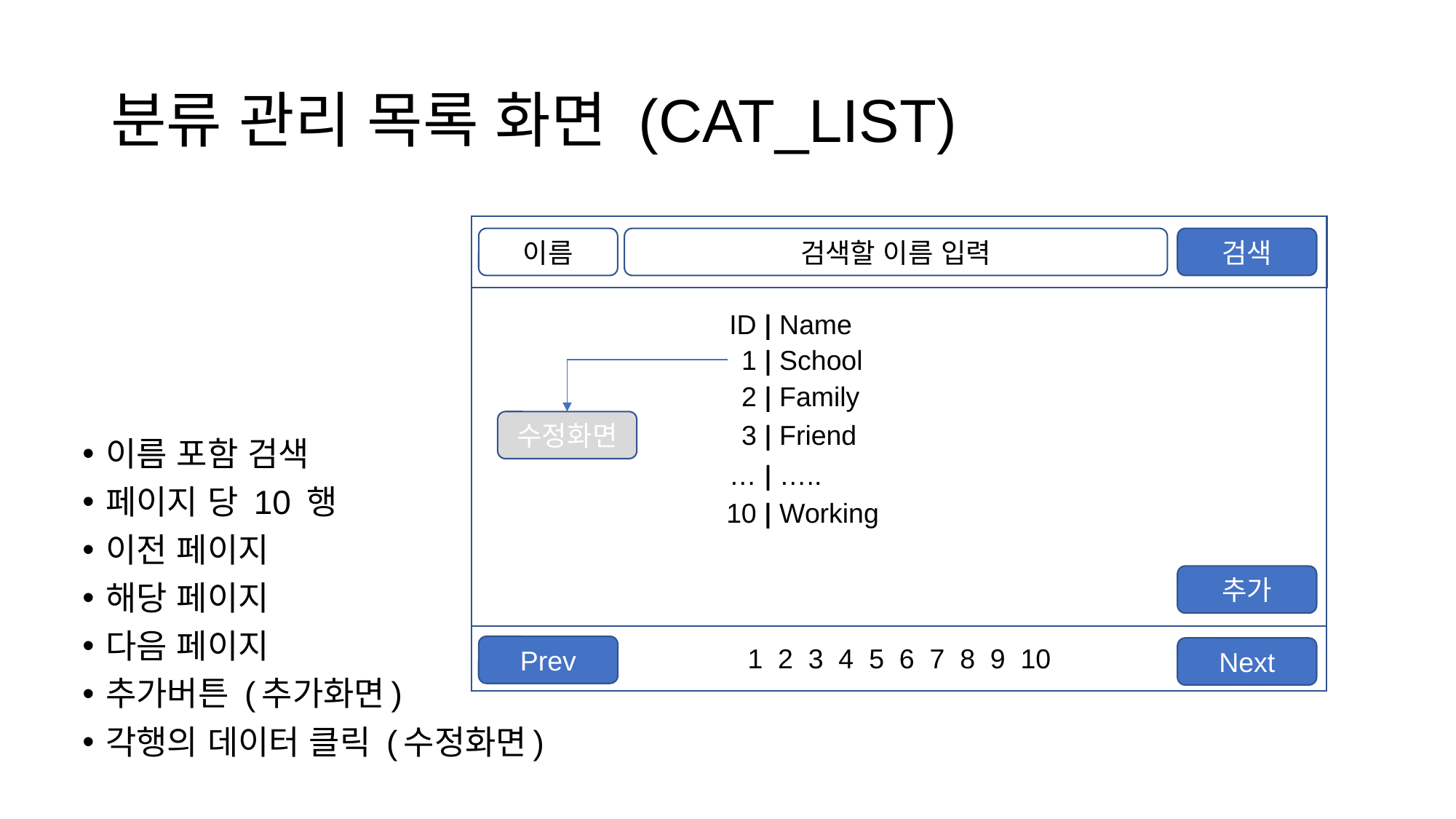

# 분류 관리 목록 화면 (CAT_LIST)

이름
검색할 이름 입력
검색

이름 포함 검색
페이지 당 10 행
이전 페이지
해당 페이지
다음 페이지
추가버튼 (추가화면)
각행의 데이터 클릭 (수정화면)

     ID |
| Name
      1 |
| School
      2 |
| Family
수정화면
      3 |
| Friend
      … |
| …..
      10 |
| Working
추가
1  2  3  4  5  6  7  8  9  10
Prev
Next